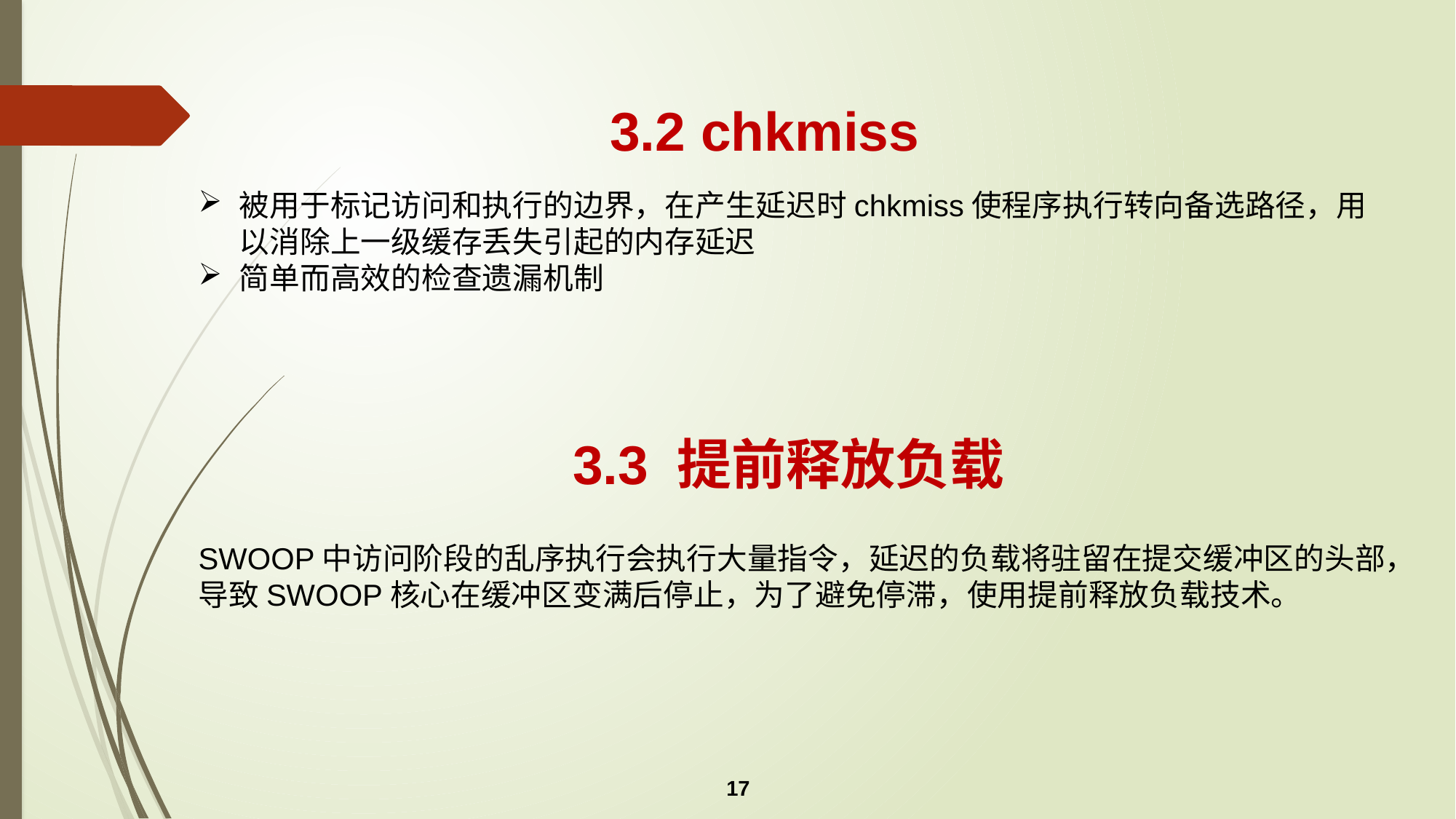

3.2 chkmiss
被用于标记访问和执行的边界，在产生延迟时chkmiss使程序执行转向备选路径，用以消除上一级缓存丢失引起的内存延迟
简单而高效的检查遗漏机制

3.3 提前释放负载
SWOOP中访问阶段的乱序执行会执行大量指令，延迟的负载将驻留在提交缓冲区的头部，导致SWOOP核心在缓冲区变满后停止，为了避免停滞，使用提前释放负载技术。
17